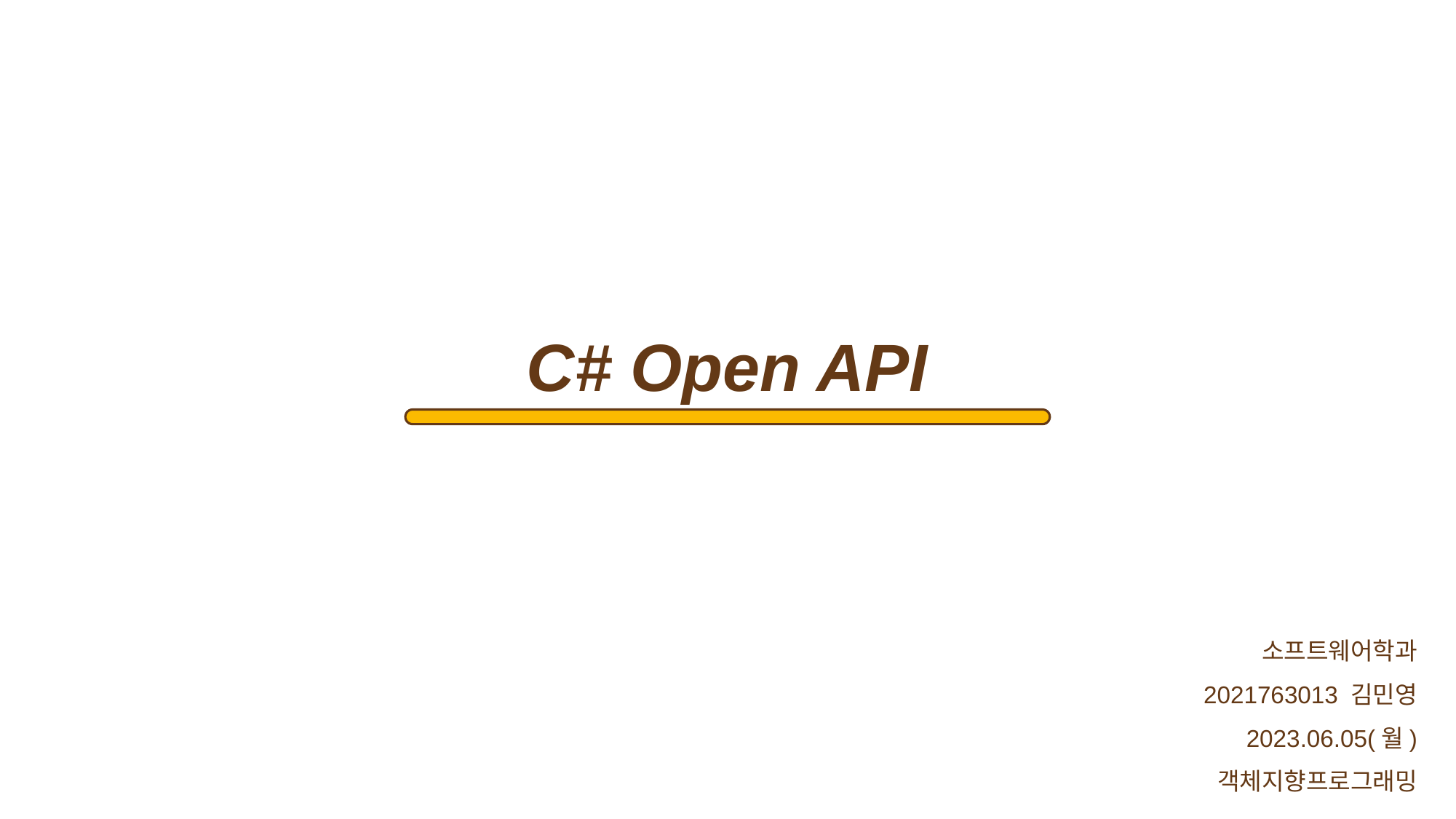

C# Open API

소프트웨어학과
2021763013 김민영
2023.06.05(월)
객체지향프로그래밍